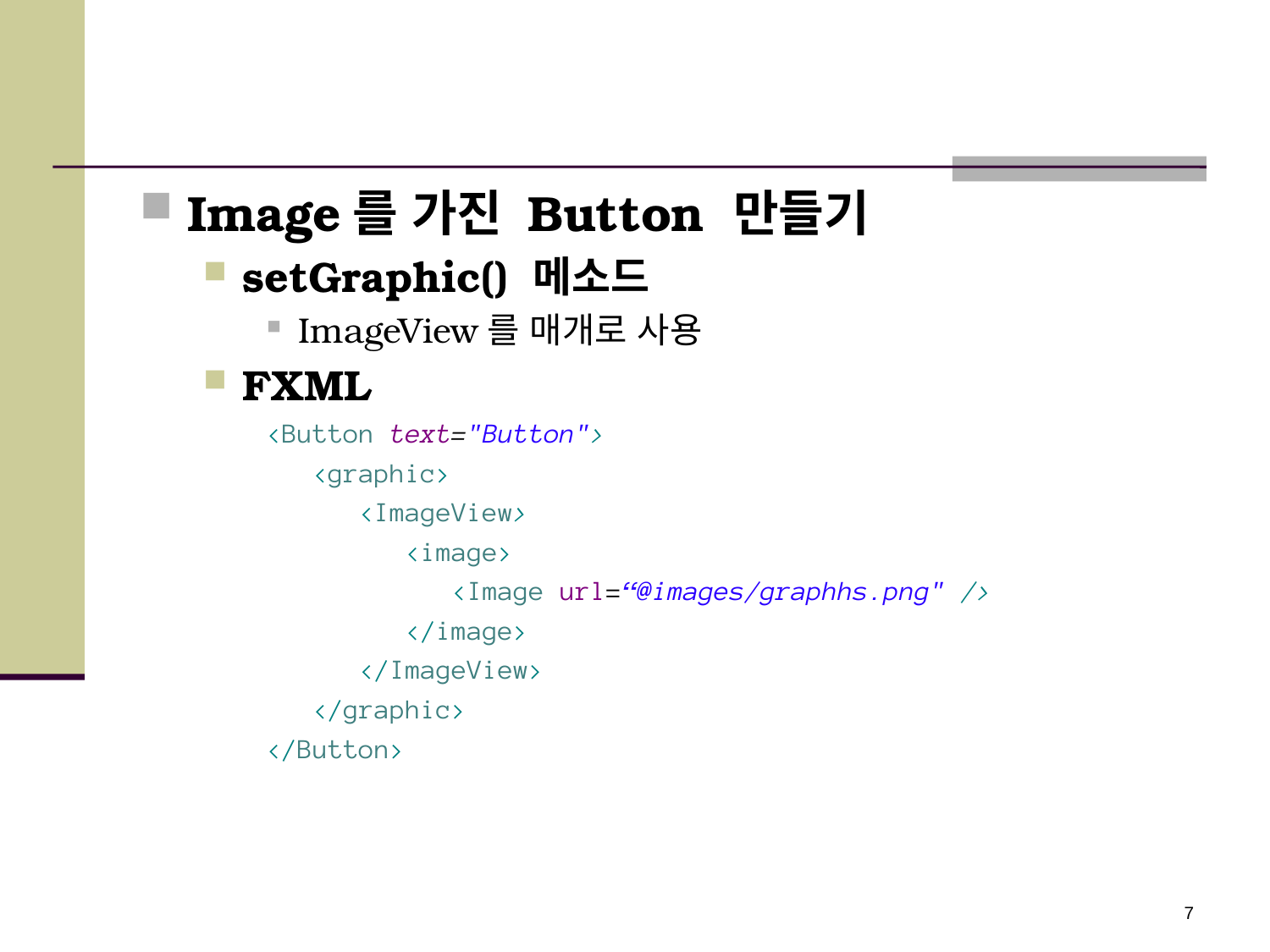

#
Image를 가진 Button 만들기
setGraphic() 메소드
ImageView를 매개로 사용
FXML
<Button text="Button">
   <graphic>
      <ImageView>
         <image>
            <Image url=“@images/graphhs.png" />
         </image>
      </ImageView>
   </graphic>
</Button>
7